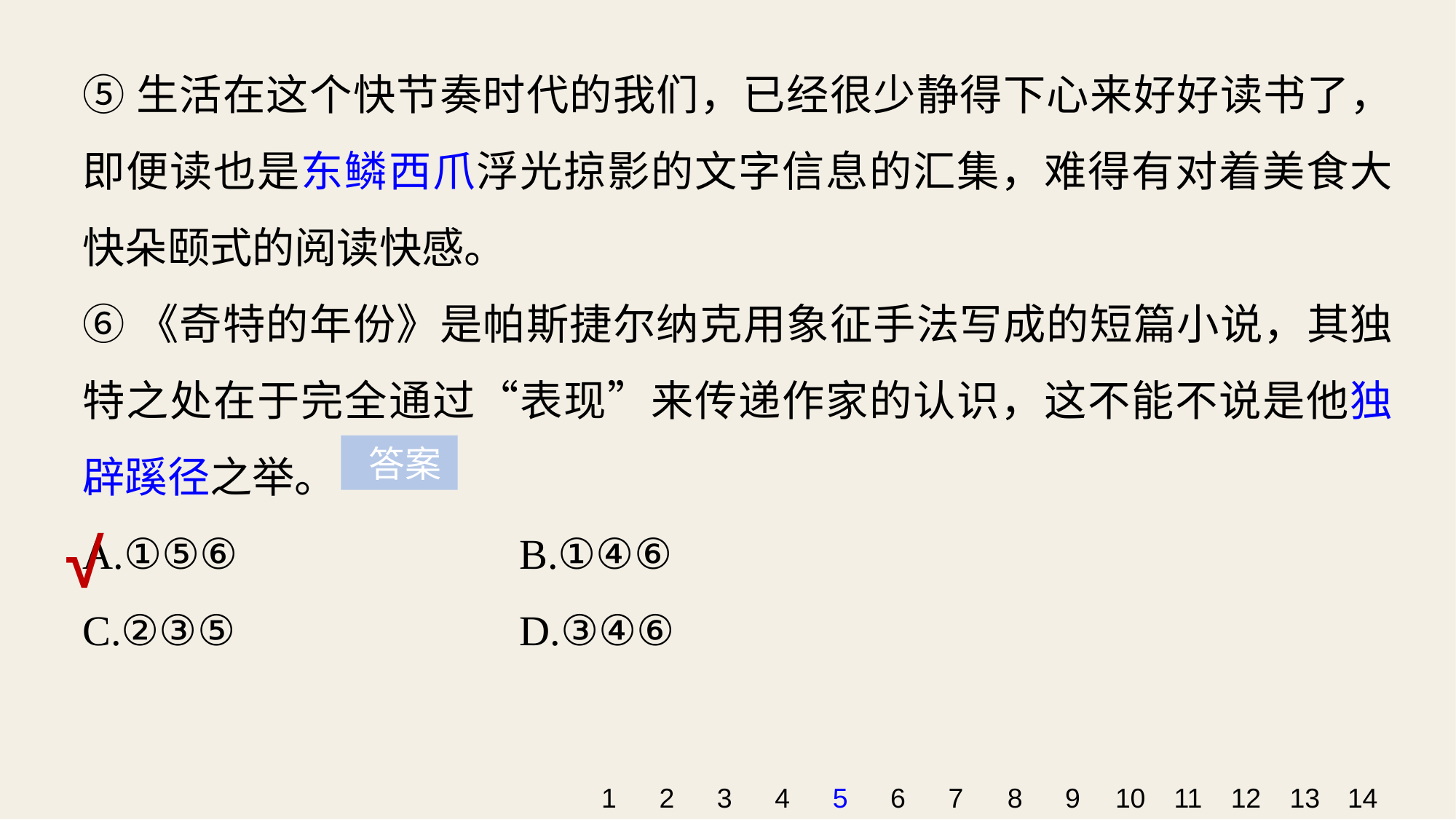

⑤生活在这个快节奏时代的我们，已经很少静得下心来好好读书了，即便读也是东鳞西爪浮光掠影的文字信息的汇集，难得有对着美食大快朵颐式的阅读快感。
⑥《奇特的年份》是帕斯捷尔纳克用象征手法写成的短篇小说，其独特之处在于完全通过“表现”来传递作家的认识，这不能不说是他独辟蹊径之举。
A.①⑤⑥  			B.①④⑥
C.②③⑤  			D.③④⑥
 答案
√
1
2
3
4
5
6
7
8
9
10
11
12
13
14